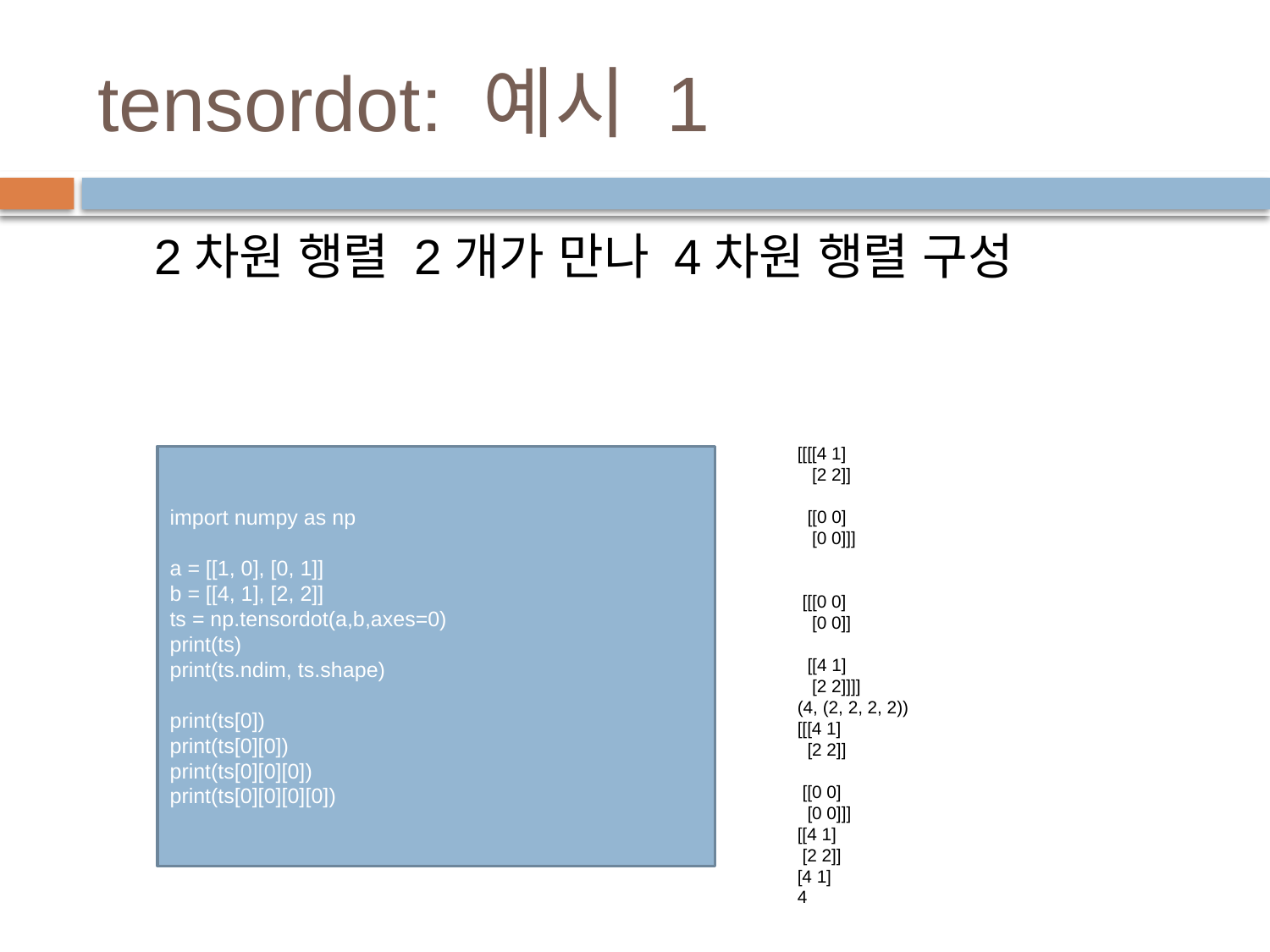

# tensordot: 예시 1
 2차원 행렬 2개가 만나 4차원 행렬 구성
[[[[4 1]
   [2 2]]

  [[0 0]
   [0 0]]]

 [[[0 0]
   [0 0]]

  [[4 1]
   [2 2]]]]
(4, (2, 2, 2, 2))
[[[4 1]
  [2 2]]

 [[0 0]
  [0 0]]]
[[4 1]
 [2 2]]
[4 1]
4
import numpy as np

a = [[1, 0], [0, 1]]
b = [[4, 1], [2, 2]]
ts = np.tensordot(a,b,axes=0)
print(ts)
print(ts.ndim, ts.shape)

print(ts[0])
print(ts[0][0])
print(ts[0][0][0])
print(ts[0][0][0][0])